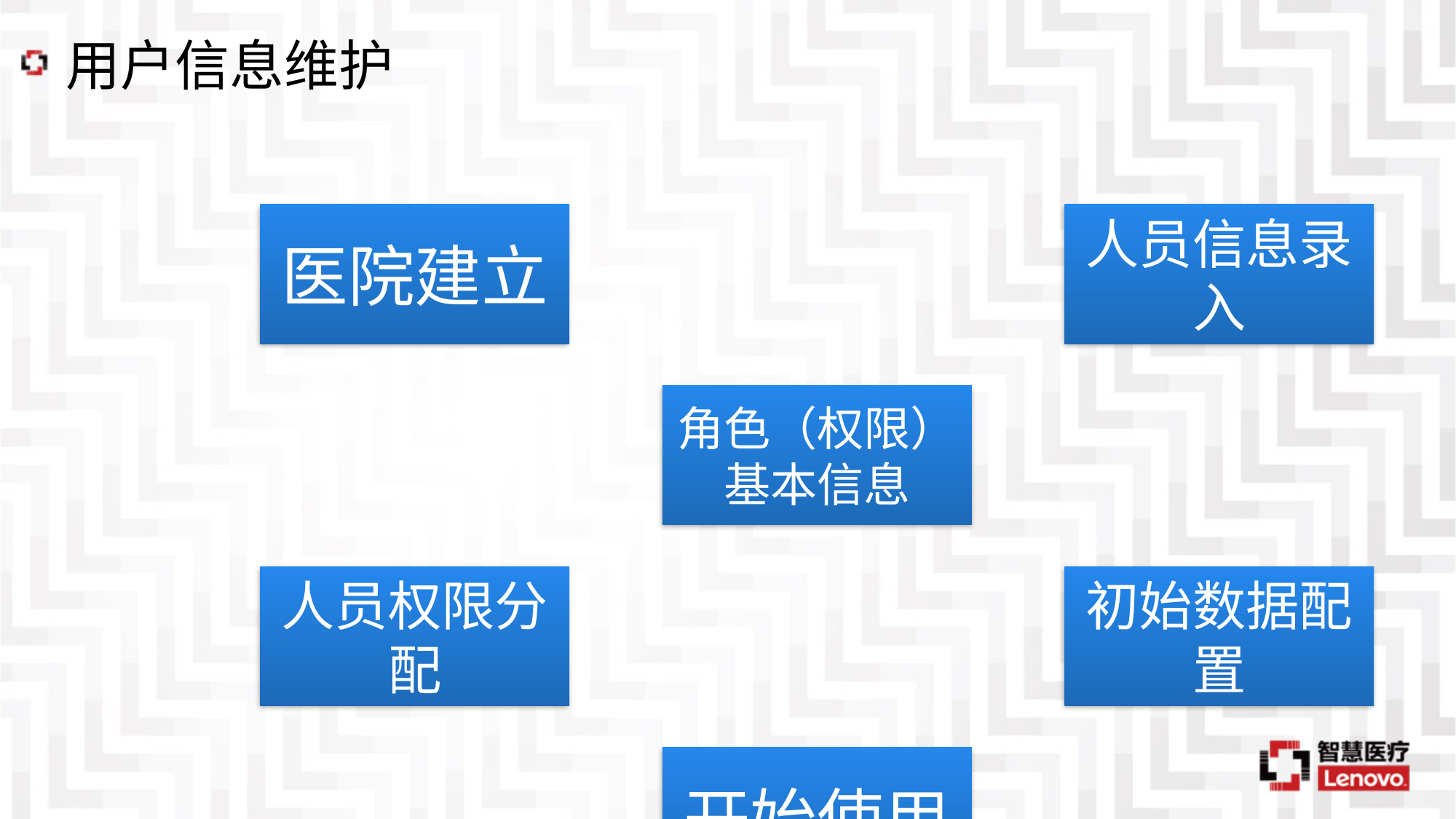

# 用户信息维护
医院建立
人员权限分配
初始数据配置
人员信息录入
角色（权限）基本信息